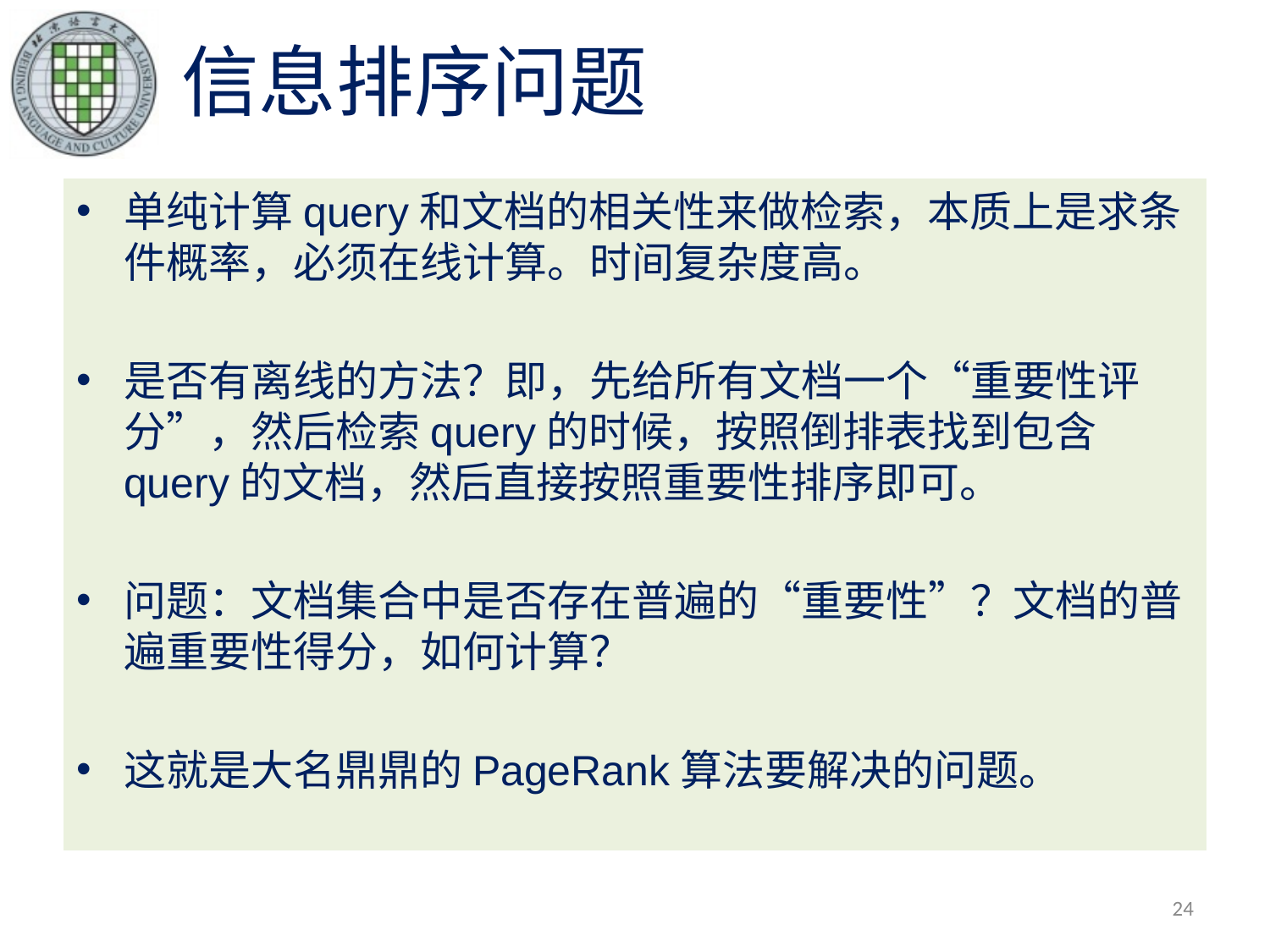

# 信息排序问题
单纯计算query和文档的相关性来做检索，本质上是求条件概率，必须在线计算。时间复杂度高。

是否有离线的方法？即，先给所有文档一个“重要性评分”，然后检索query的时候，按照倒排表找到包含query的文档，然后直接按照重要性排序即可。

问题：文档集合中是否存在普遍的“重要性”？文档的普遍重要性得分，如何计算？

这就是大名鼎鼎的PageRank算法要解决的问题。
24